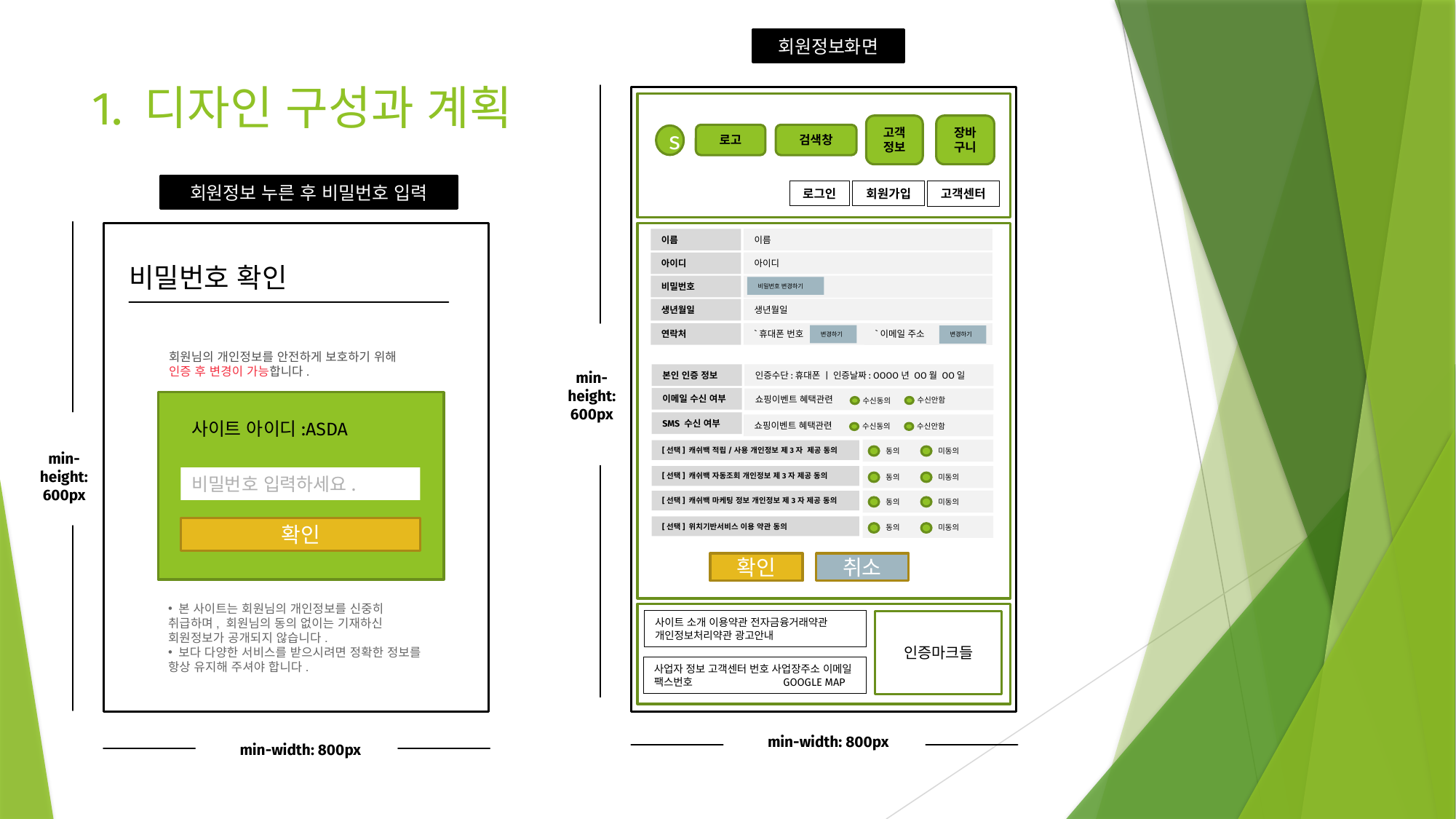

회원정보화면

min-height: 600px
min-width: 800px

장바구니
고객정보
로고
검색창
s
로그인
회원가입
고객센터
이름
아이디

비밀번호 변경하기
생년월일
`휴대폰 번호
변경하기
`이메일 주소
변경하기
이름
아이디
비밀번호
생년월일
연락처
본인 인증 정보
이메일 수신 여부
SMS 수신 여부
인증수단:휴대폰 | 인증날짜: OOOO년 OO월 OO일
쇼핑이벤트 혜택관련
수신안함

수신동의

쇼핑이벤트 혜택관련
수신안함

수신동의

[선택] 캐쉬백 적립/사용 개인정보 제3자  제공 동의
동의

미동의

[선택] 캐쉬백 자동조회 개인정보 제3자 제공 동의
동의

미동의

[선택] 캐쉬백 마케팅 정보 개인정보 제3자 제공 동의
동의

미동의

[선택] 위치기반서비스 이용 약관 동의
동의

미동의

취소
확인

사이트 소개 이용약관 전자금융거래약관 개인정보처리약관 광고안내
인증마크들
사업자 정보 고객센터 번호 사업장주소 이메일 팩스번호	      GOOGLE MAP
1. 디자인 구성과 계획
회원정보 누른 후 비밀번호 입력

min-height: 600px
min-width: 800px
비밀번호 확인
회원님의 개인정보를 안전하게 보호하기 위해
인증 후 변경이 가능합니다.

사이트 아이디:ASDA
비밀번호 입력하세요.
확인
 본 사이트는 회원님의 개인정보를 신중히  취급하며, 회원님의 동의 없이는 기재하신 회원정보가 공개되지 않습니다.
 보다 다양한 서비스를 받으시려면 정확한 정보를 항상 유지해 주셔야 합니다.